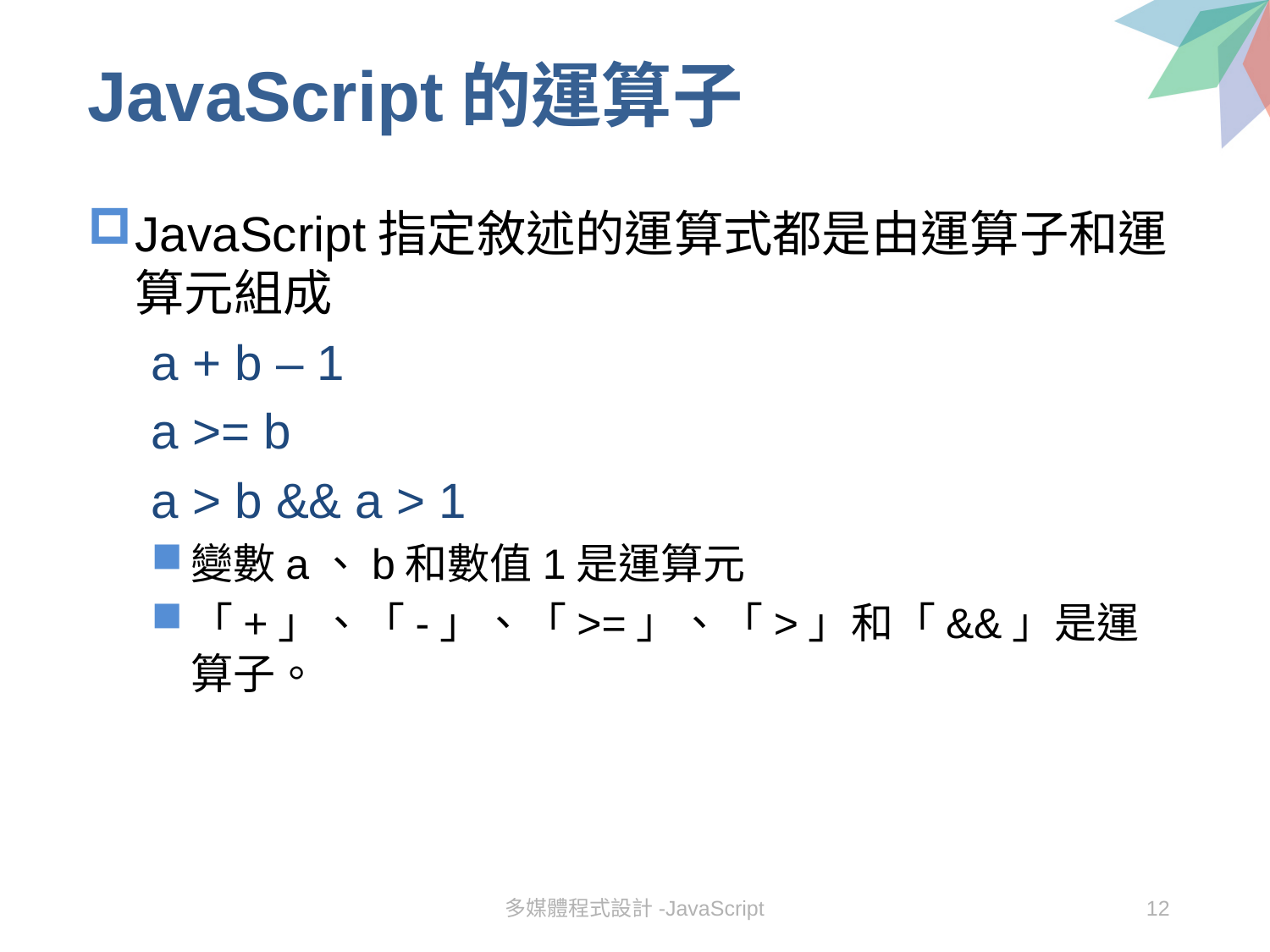

# JavaScript的運算子
JavaScript指定敘述的運算式都是由運算子和運算元組成
a + b – 1
a >= b
a > b && a > 1
變數a、b和數值1是運算元
「+」、「-」、「>=」、「>」和「&&」是運算子。
多媒體程式設計-JavaScript
12